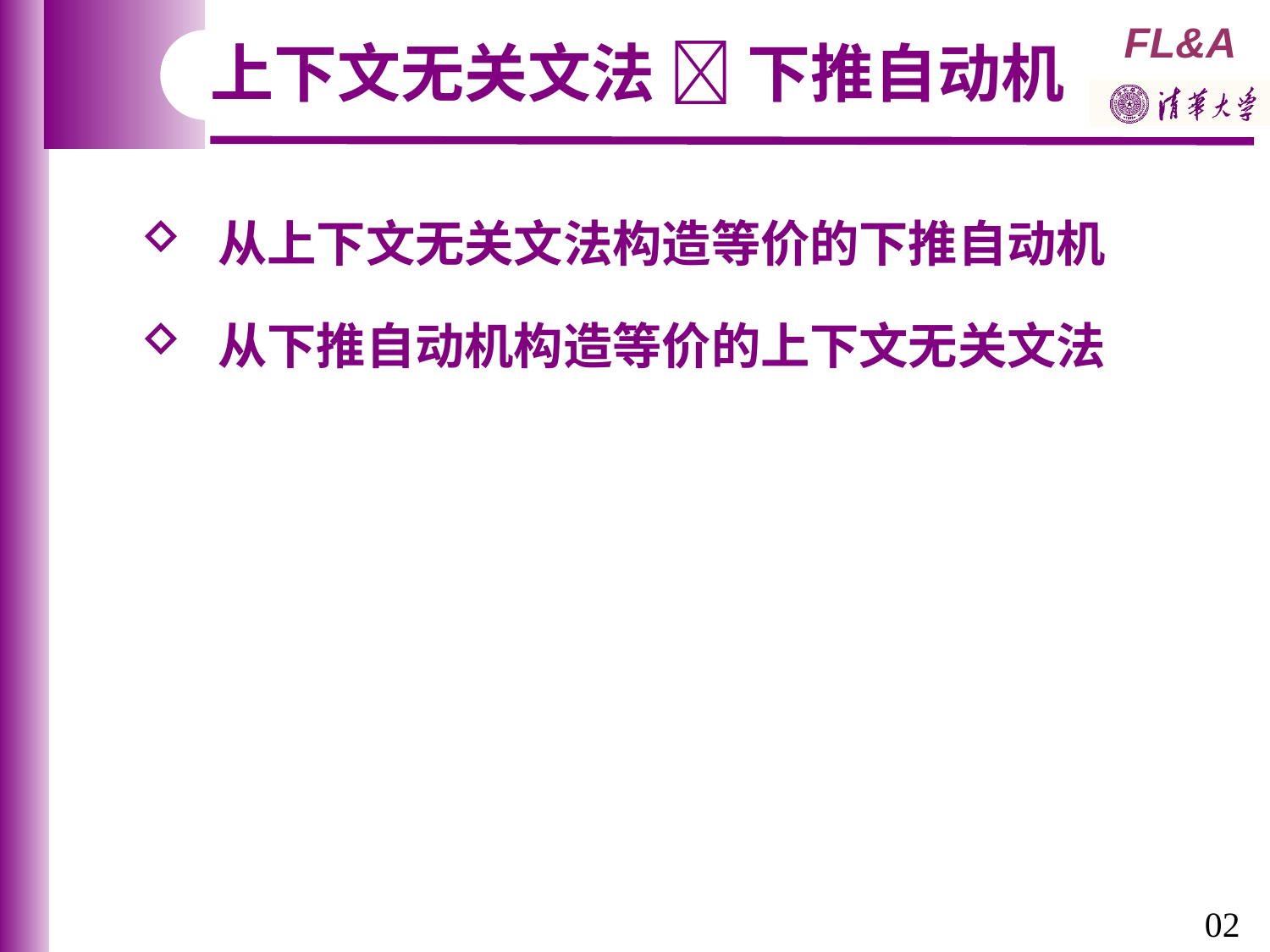

上下文无关文法 ⇔ 下推自动机
  从上下文无关文法构造等价的下推自动机
  从下推自动机构造等价的上下文无关文法
02